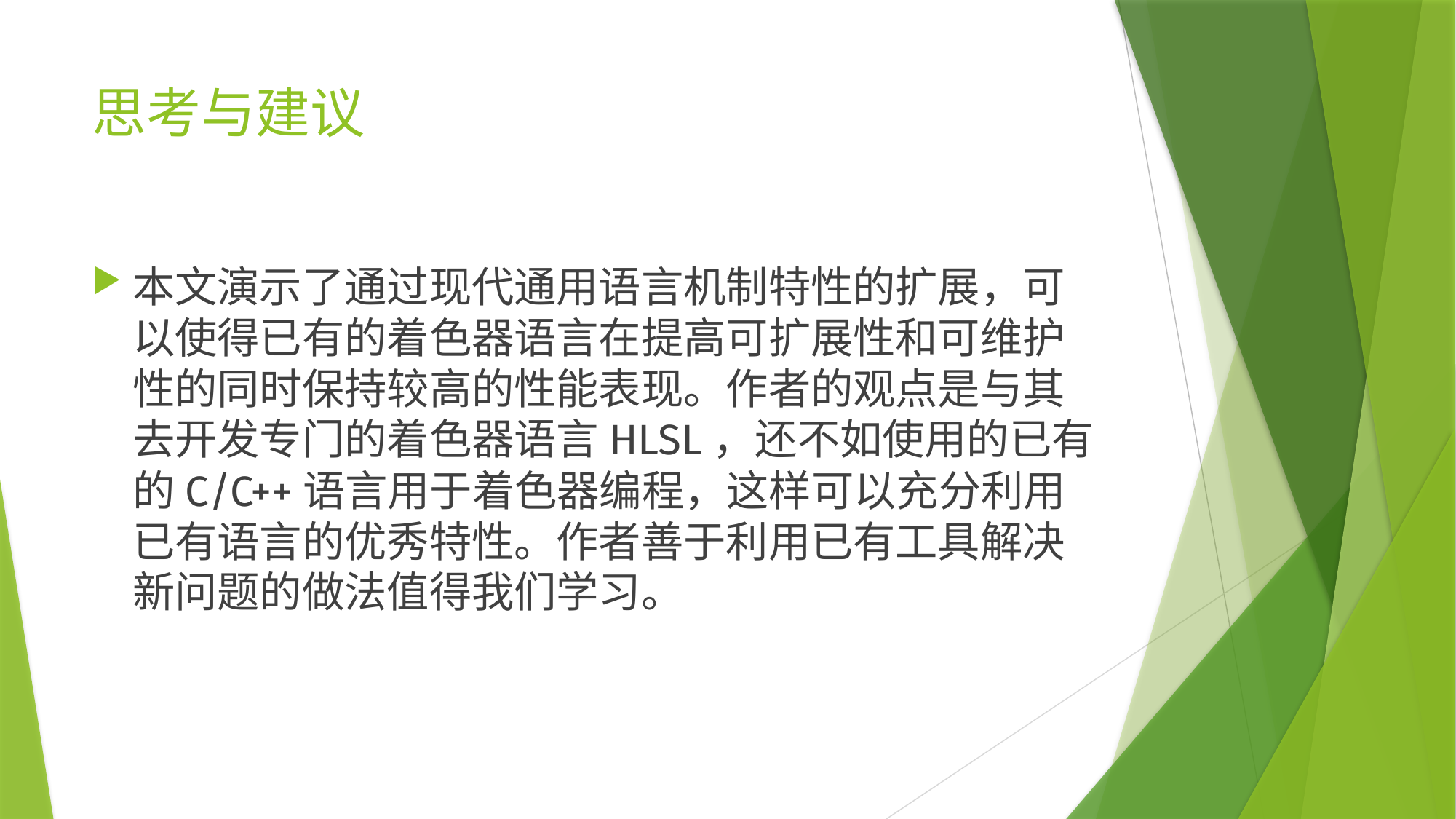

# 思考与建议
本文演示了通过现代通用语言机制特性的扩展，可以使得已有的着色器语言在提高可扩展性和可维护性的同时保持较高的性能表现。作者的观点是与其去开发专门的着色器语言HLSL，还不如使用的已有的C/C++语言用于着色器编程，这样可以充分利用已有语言的优秀特性。作者善于利用已有工具解决新问题的做法值得我们学习。